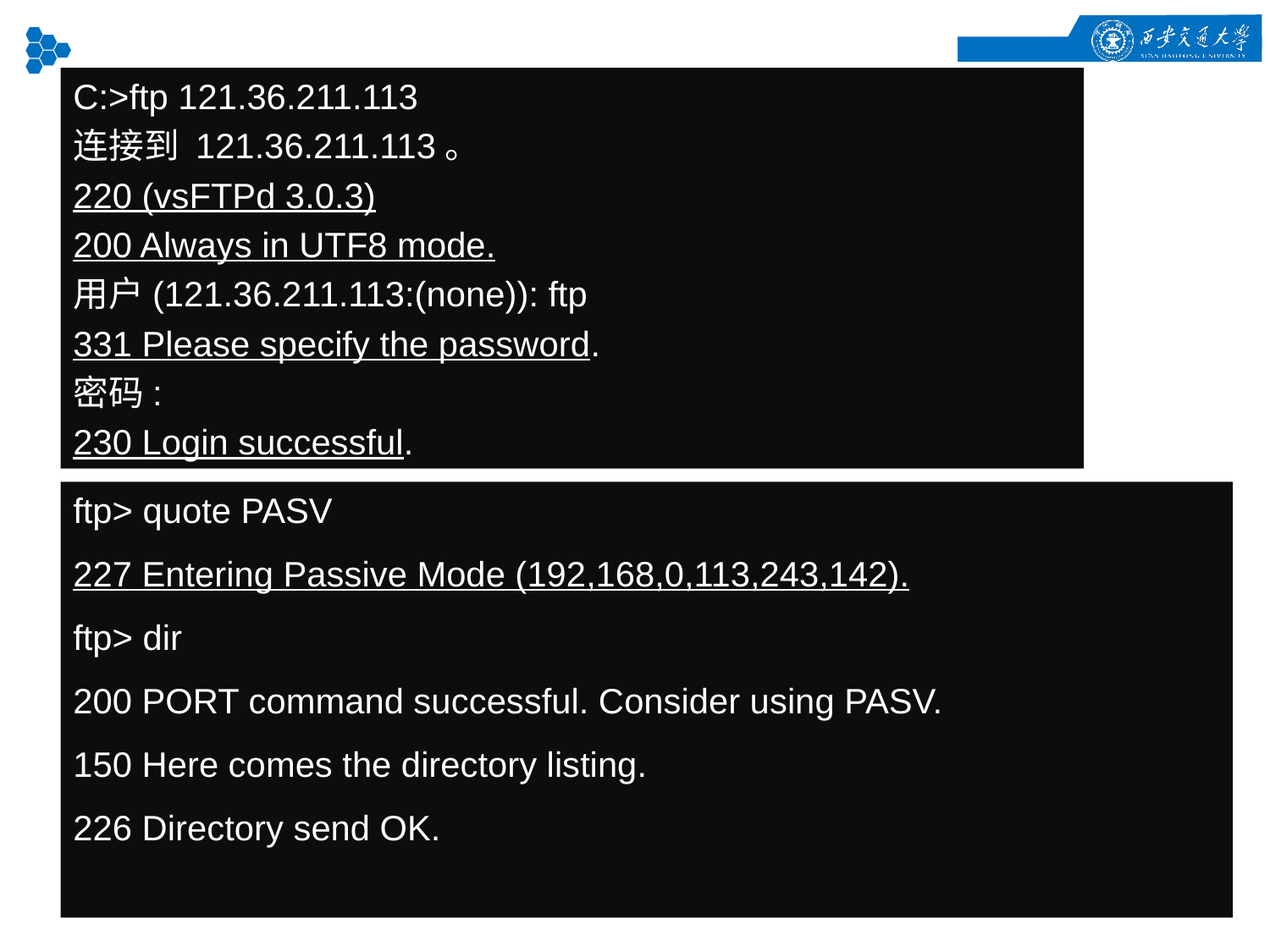

C:>ftp 121.36.211.113
连接到 121.36.211.113。
220 (vsFTPd 3.0.3)
200 Always in UTF8 mode.
用户(121.36.211.113:(none)): ftp
331 Please specify the password.
密码:
230 Login successful.
ftp> quote PASV
227 Entering Passive Mode (192,168,0,113,243,142).
ftp> dir
200 PORT command successful. Consider using PASV.
150 Here comes the directory listing.
226 Directory send OK.